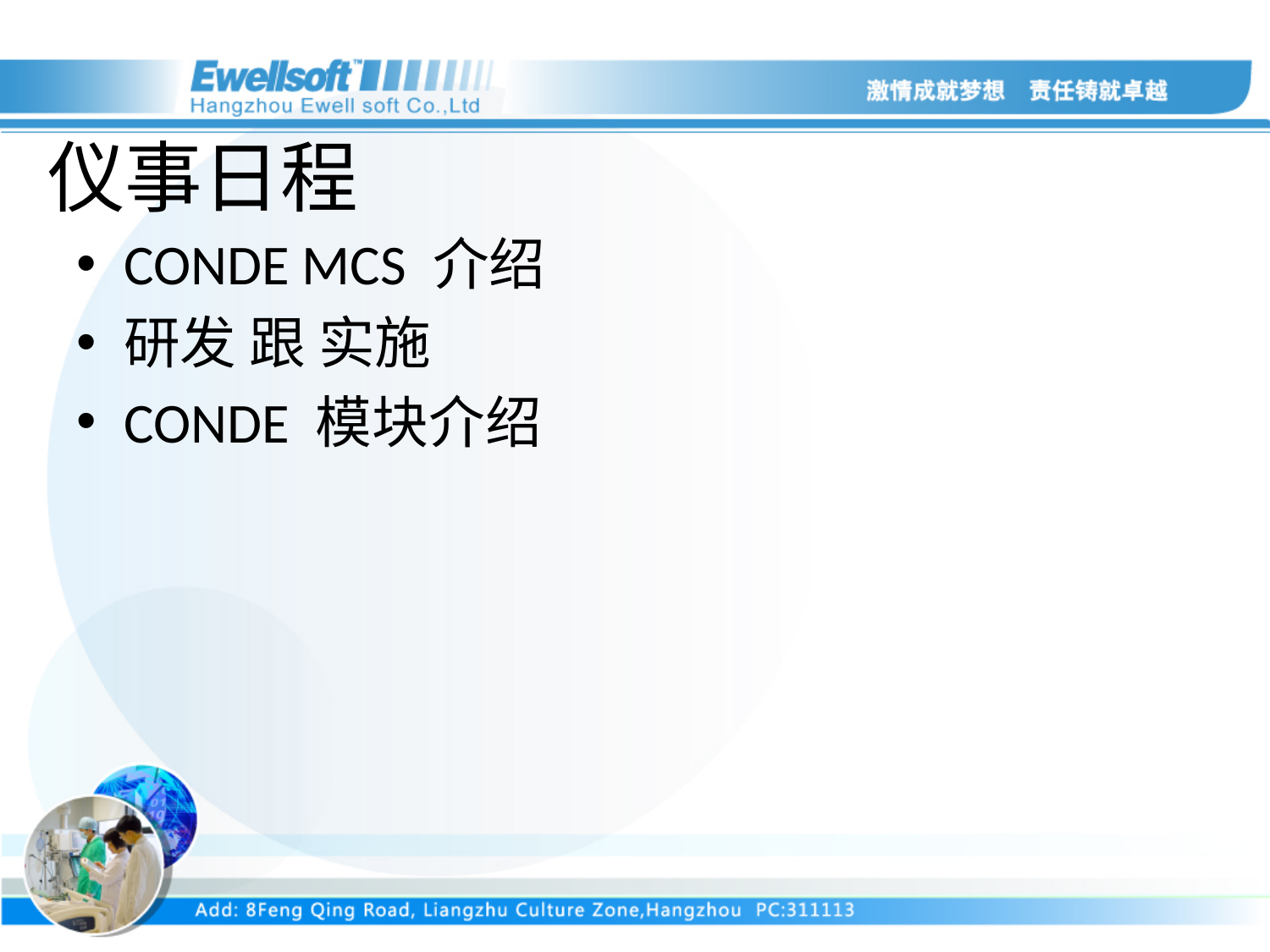

# 仪事日程
CONDE MCS 介绍
研发 跟 实施
CONDE 模块介绍